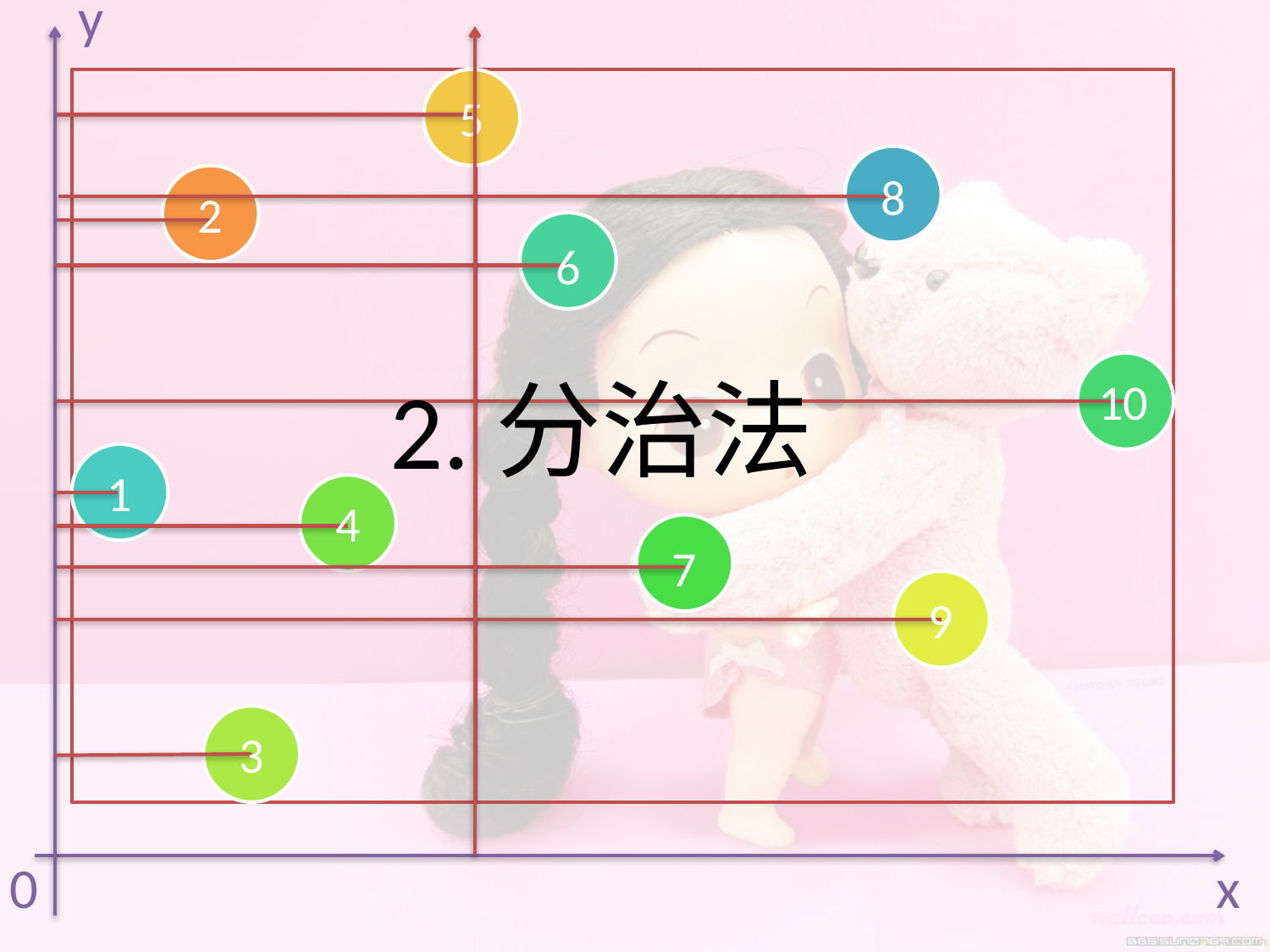

y

5
8
2
6
2.分治法
10
1
4
7
9
3
0
x